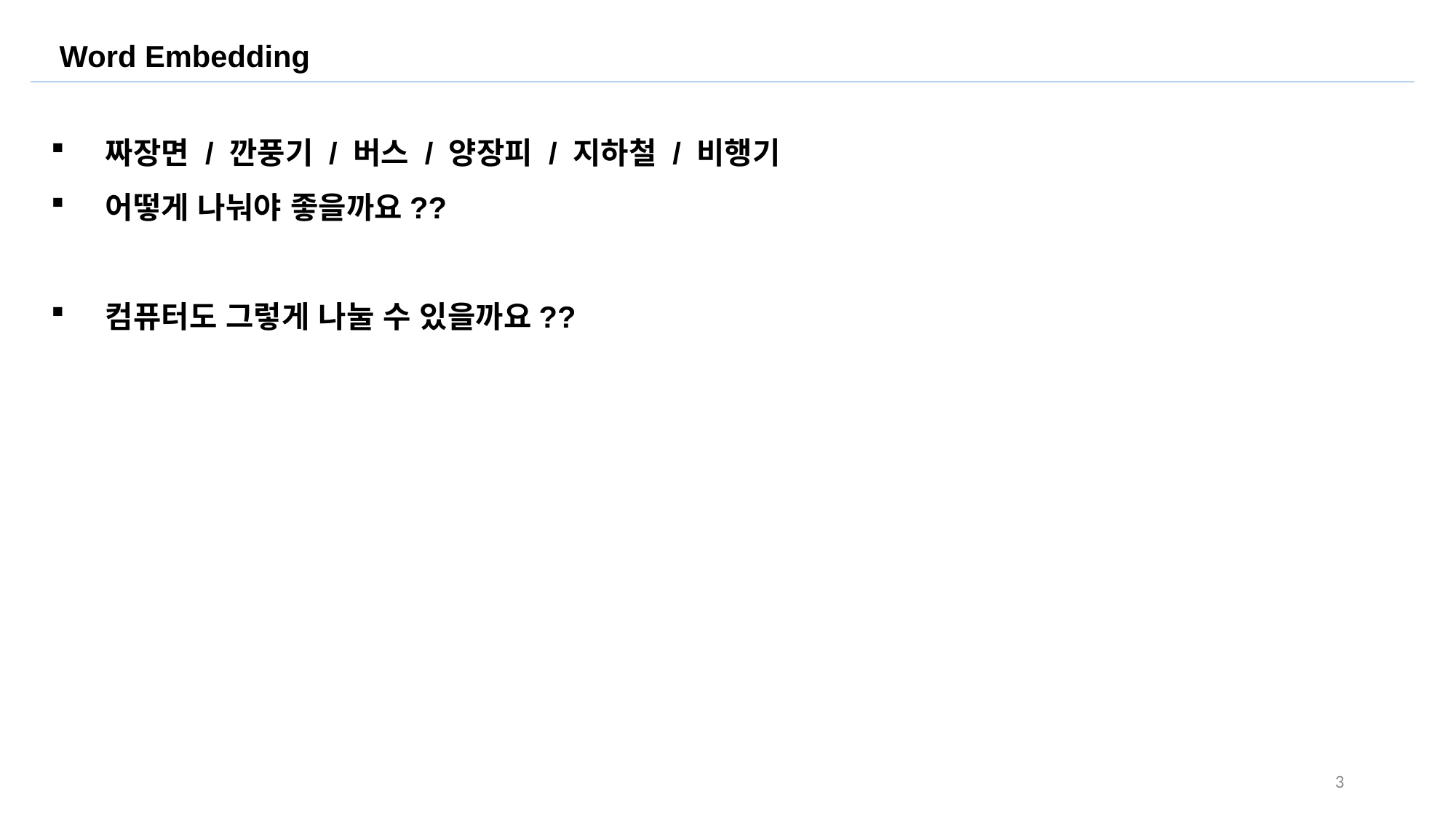

Word Embedding
짜장면 / 깐풍기 / 버스 / 양장피 / 지하철 / 비행기
어떻게 나눠야 좋을까요??

컴퓨터도 그렇게 나눌 수 있을까요??

3